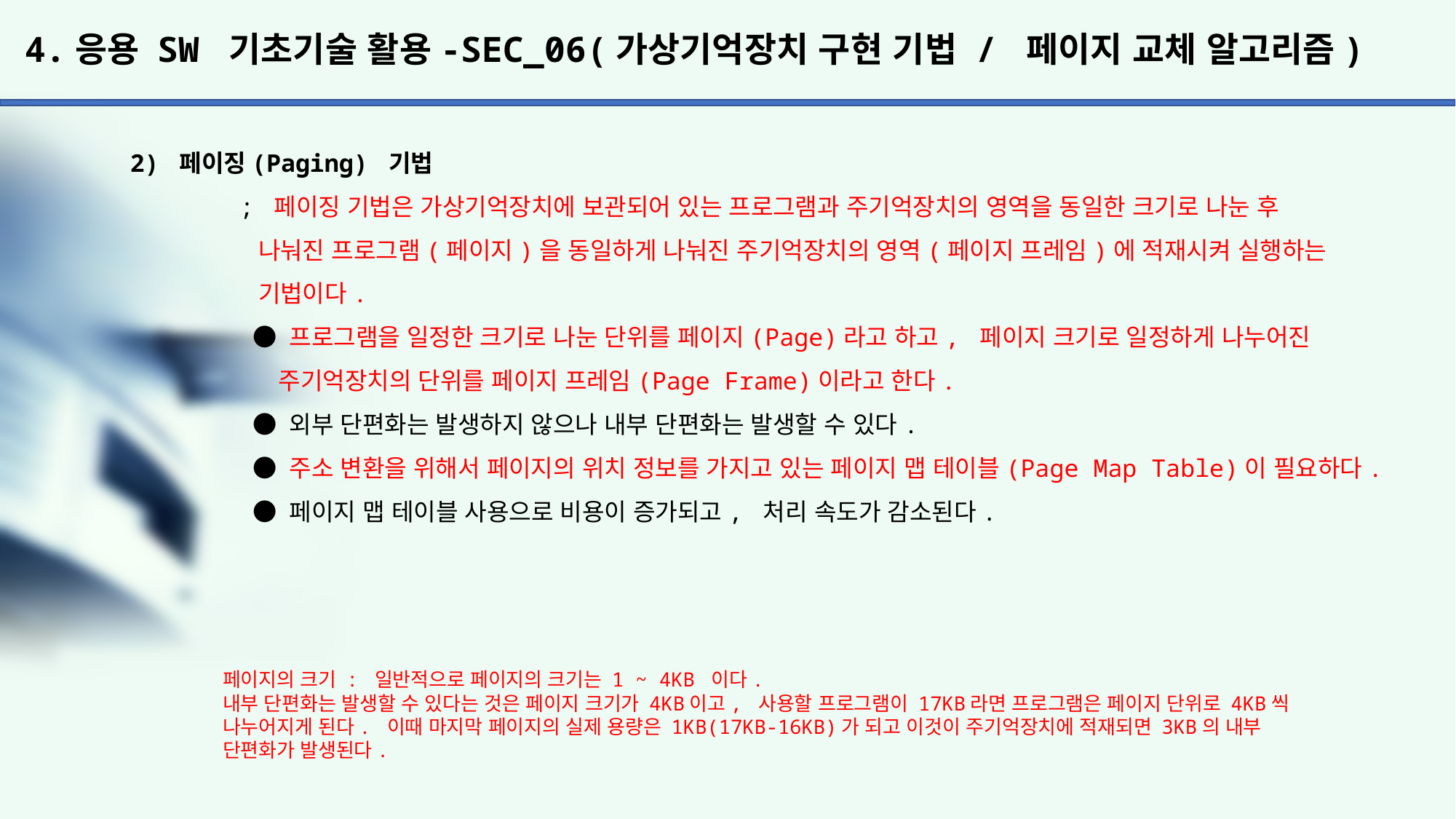

# 4.응용 SW 기초기술 활용-SEC_06(가상기억장치 구현 기법 / 페이지 교체 알고리즘)
2) 페이징(Paging) 기법
	; 페이징 기법은 가상기억장치에 보관되어 있는 프로그램과 주기억장치의 영역을 동일한 크기로 나눈 후
	  나눠진 프로그램(페이지)을 동일하게 나눠진 주기억장치의 영역(페이지 프레임)에 적재시켜 실행하는
	  기법이다.
	  ● 프로그램을 일정한 크기로 나눈 단위를 페이지(Page)라고 하고, 페이지 크기로 일정하게 나누어진
	     주기억장치의 단위를 페이지 프레임(Page Frame)이라고 한다.
	  ● 외부 단편화는 발생하지 않으나 내부 단편화는 발생할 수 있다.
	  ● 주소 변환을 위해서 페이지의 위치 정보를 가지고 있는 페이지 맵 테이블(Page Map Table)이 필요하다.
	  ● 페이지 맵 테이블 사용으로 비용이 증가되고, 처리 속도가 감소된다.
페이지의 크기 : 일반적으로 페이지의 크기는 1 ~ 4KB 이다.
내부 단편화는 발생할 수 있다는 것은 페이지 크기가 4KB이고, 사용할 프로그램이 17KB라면 프로그램은 페이지 단위로 4KB씩 나누어지게 된다. 이때 마지막 페이지의 실제 용량은 1KB(17KB-16KB)가 되고 이것이 주기억장치에 적재되면 3KB의 내부 단편화가 발생된다.